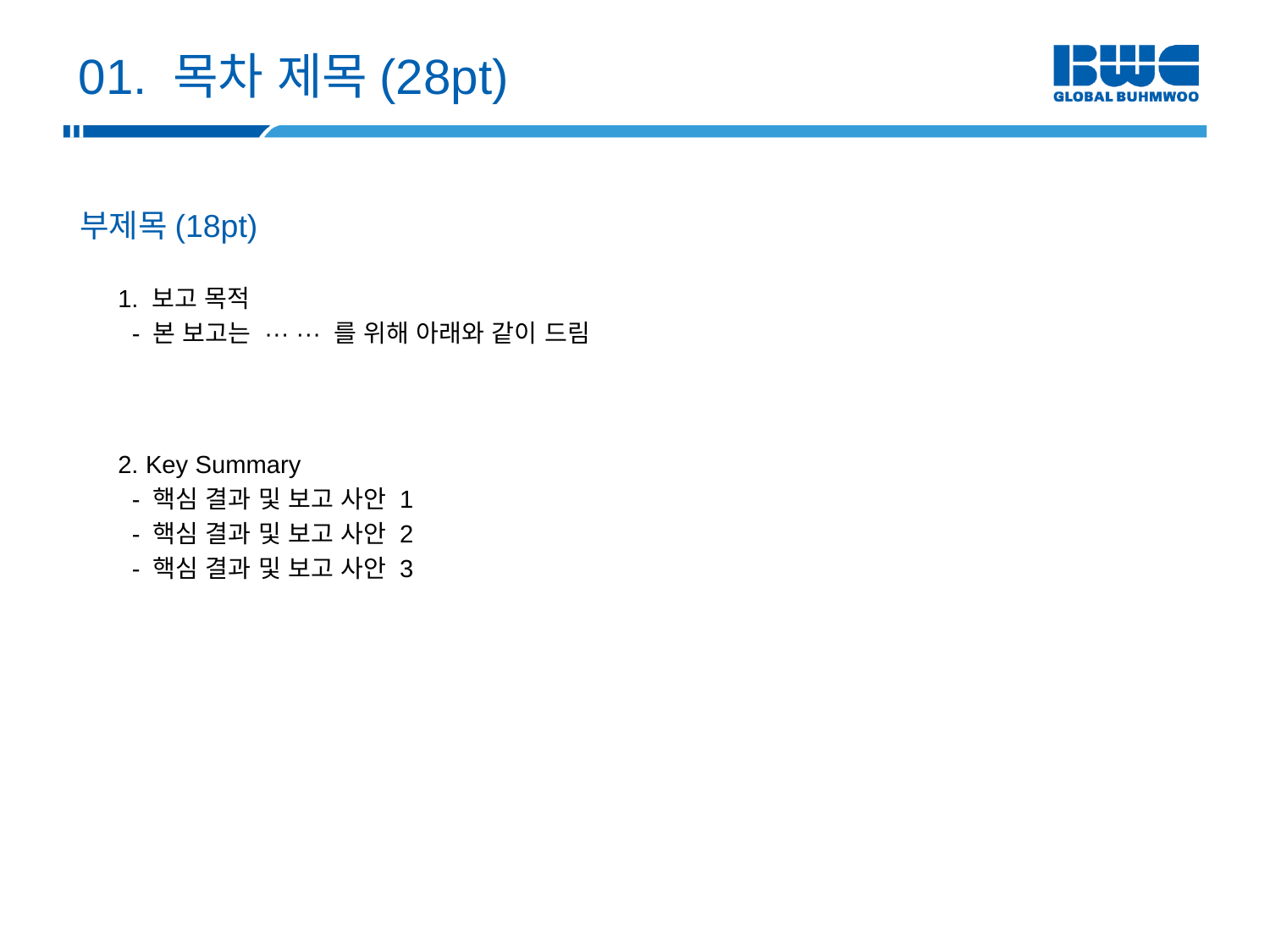

01. 목차 제목(28pt)
부제목(18pt)
1. 보고 목적
  - 본 보고는 ··· ··· 를 위해 아래와 같이 드림
2. Key Summary
  - 핵심 결과 및 보고 사안 1
  - 핵심 결과 및 보고 사안 2
  - 핵심 결과 및 보고 사안 3